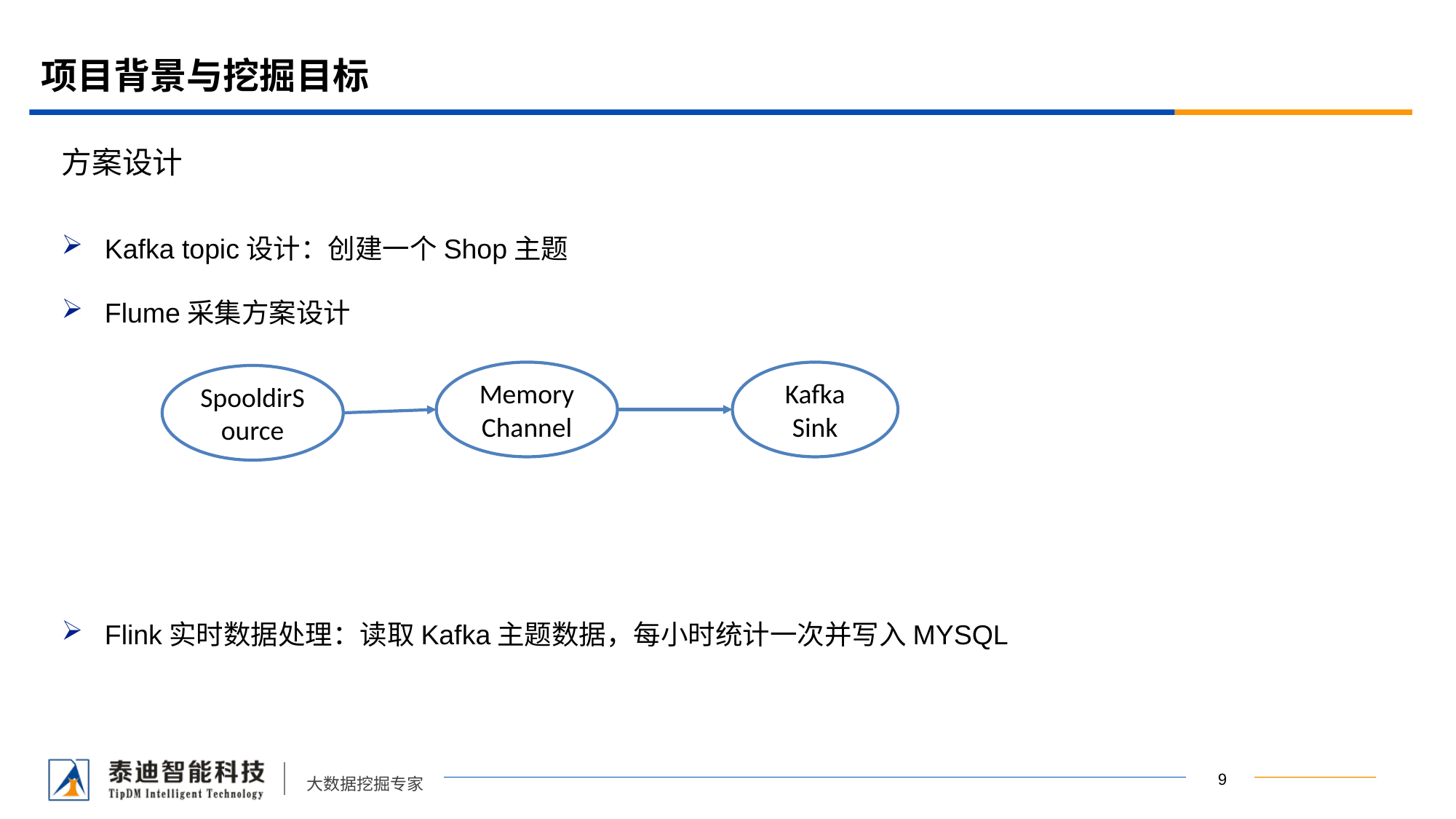

# 项目背景与挖掘目标
方案设计
Kafka topic设计：创建一个Shop主题
Flume采集方案设计

Flink实时数据处理：读取Kafka主题数据，每小时统计一次并写入MYSQL

Memory Channel
Kafka Sink
SpooldirSource